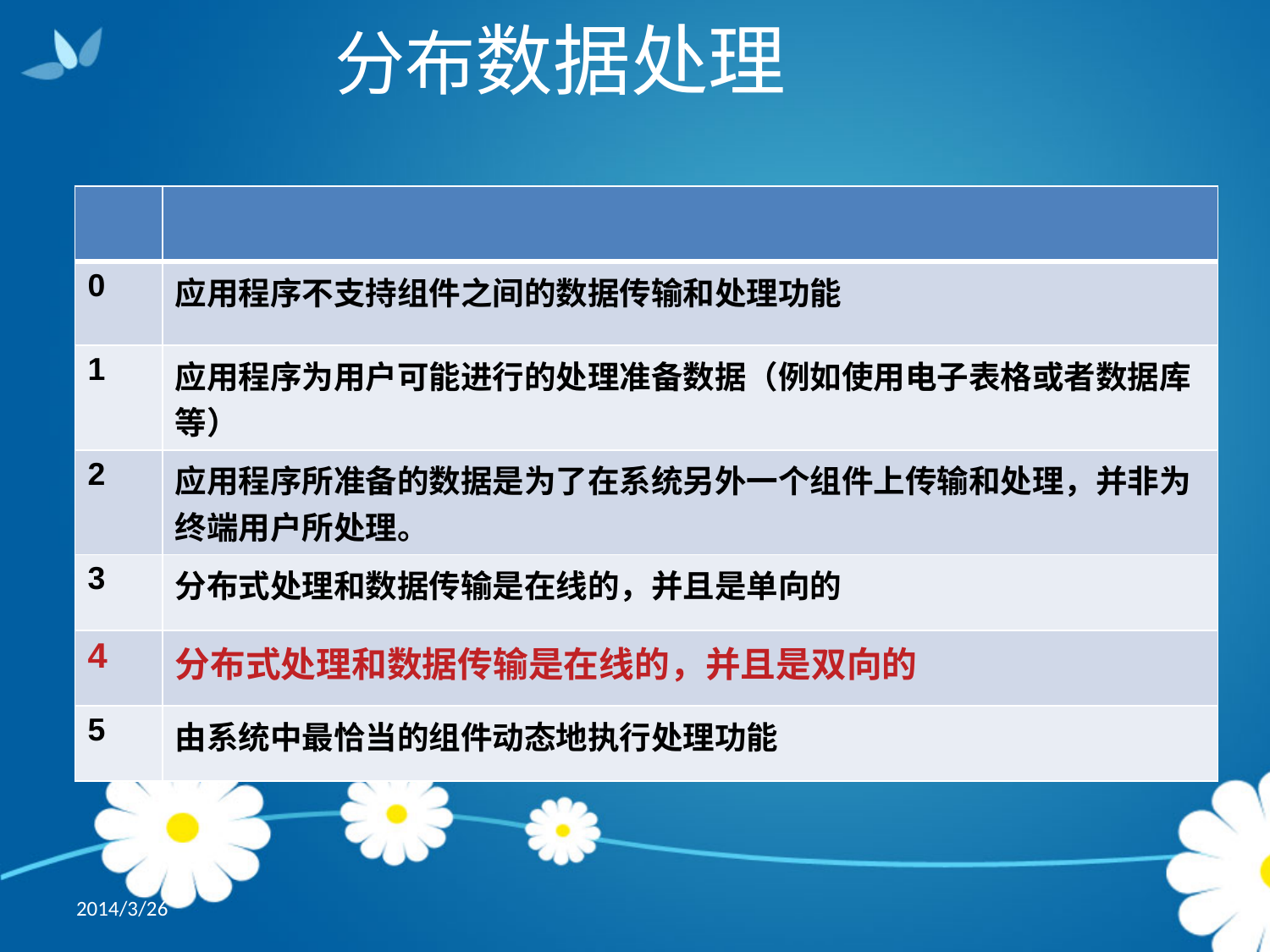

# 分布数据处理
|  |  |
| --- | --- |
| 0 | 应用程序不支持组件之间的数据传输和处理功能 |
| 1 | 应用程序为用户可能进行的处理准备数据（例如使用电子表格或者数据库等） |
| 2 | 应用程序所准备的数据是为了在系统另外一个组件上传输和处理，并非为终端用户所处理。 |
| 3 | 分布式处理和数据传输是在线的，并且是单向的 |
| 4 | 分布式处理和数据传输是在线的，并且是双向的 |
| 5 | 由系统中最恰当的组件动态地执行处理功能 |

2014/3/26